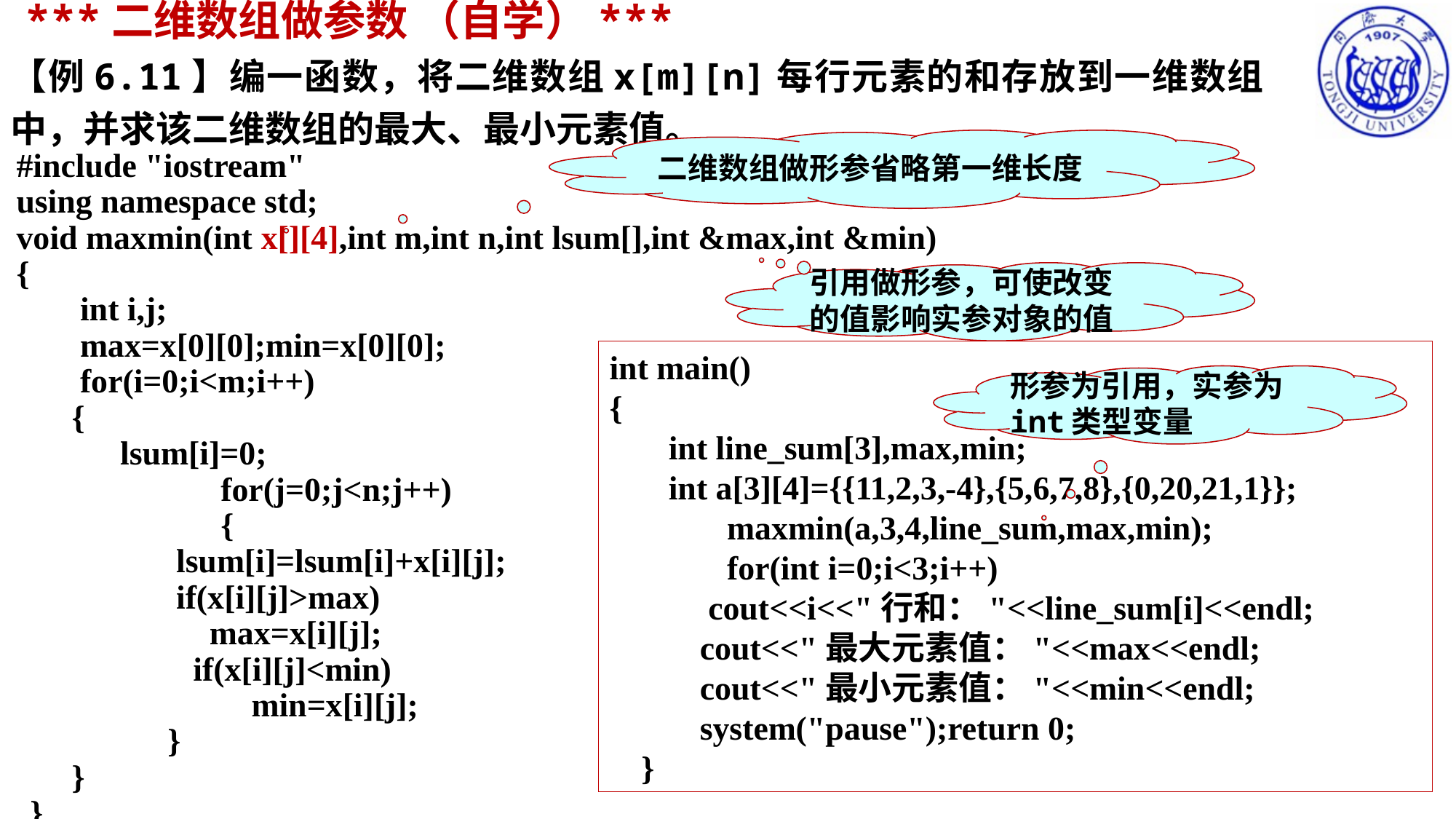

***二维数组做参数 （自学）***
【例6.11】编一函数，将二维数组x[m][n]每行元素的和存放到一维数组中，并求该二维数组的最大、最小元素值。
二维数组做形参省略第一维长度
#include "iostream"
using namespace std;
void maxmin(int x[][4],int m,int n,int lsum[],int &max,int &min)
{
int i,j;
max=x[0][0];min=x[0][0];
for(i=0;i<m;i++)
     {
 lsum[i]=0;
             for(j=0;j<n;j++)
             {
               lsum[i]=lsum[i]+x[i][j];
               if(x[i][j]>max)
                   max=x[i][j];
         	    if(x[i][j]<min)
                        min=x[i][j];
              }
     }
}
引用做形参，可使改变的值影响实参对象的值
int main()
{
int line_sum[3],max,min;
int a[3][4]={{11,2,3,-4},{5,6,7,8},{0,20,21,1}};
       maxmin(a,3,4,line_sum,max,min);
       for(int i=0;i<3;i++)
        cout<<i<<"行和："<<line_sum[i]<<endl;
       cout<<"最大元素值："<<max<<endl;
       cout<<"最小元素值："<<min<<endl;
       system("pause");return 0;
}
形参为引用，实参为int类型变量